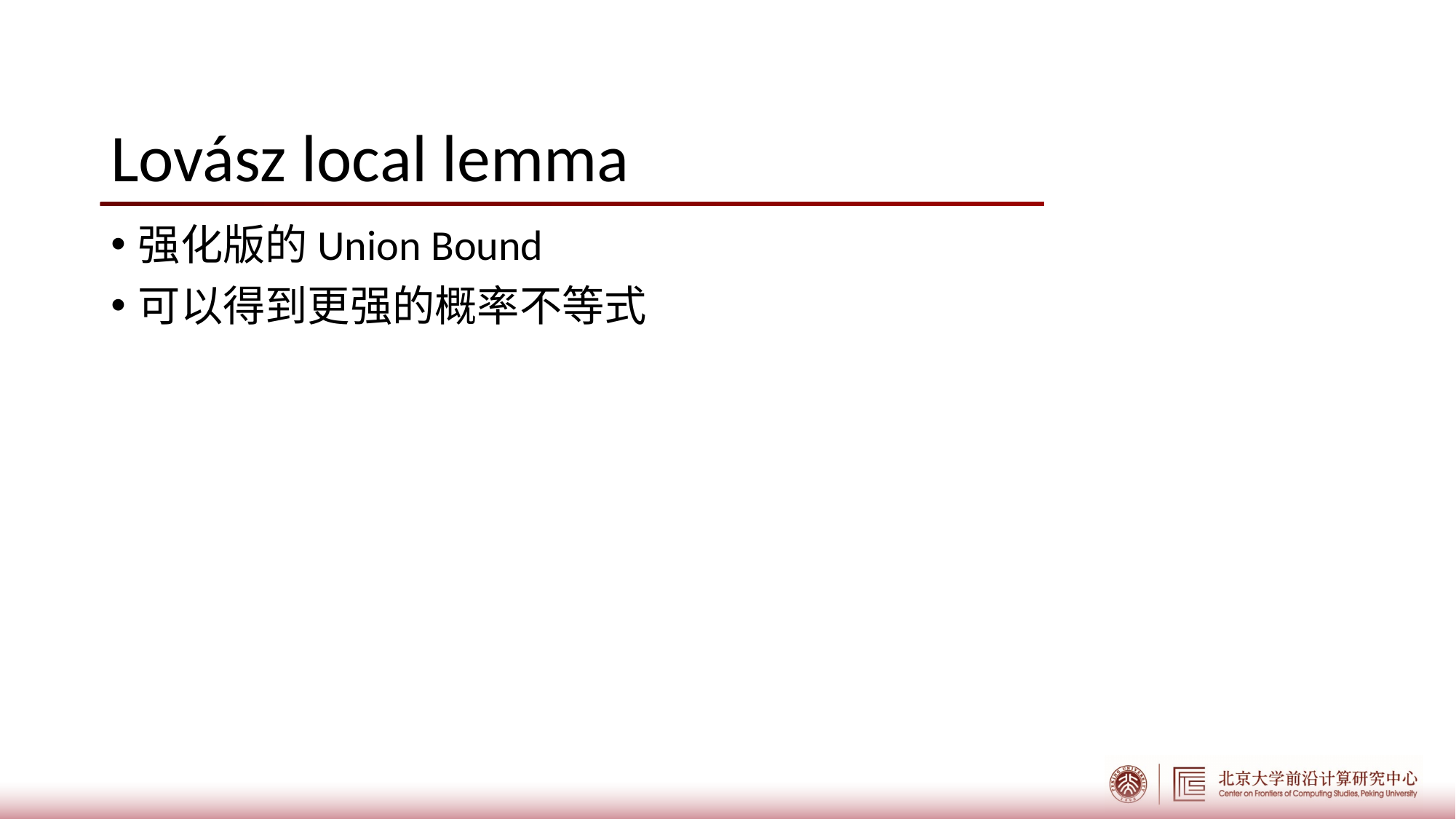

# Lovász local lemma
强化版的Union Bound
可以得到更强的概率不等式